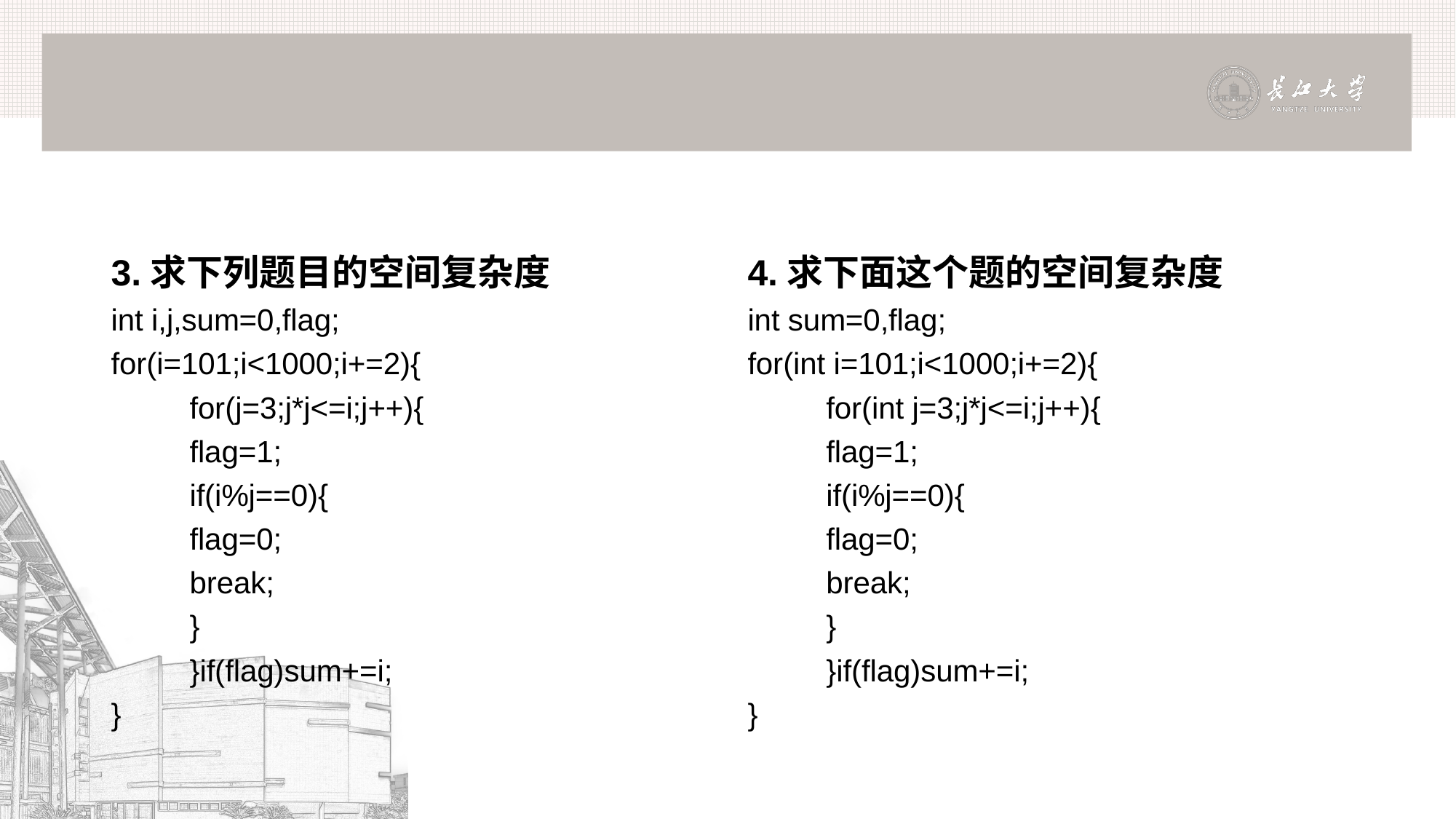

#
3.求下列题目的空间复杂度
4.求下面这个题的空间复杂度
int i,j,sum=0,flag;
for(i=101;i<1000;i+=2){
	for(j=3;j*j<=i;j++){
		flag=1;
		if(i%j==0){
			flag=0;
			break;
		}
	}if(flag)sum+=i;
}
int sum=0,flag;
for(int i=101;i<1000;i+=2){
	for(int j=3;j*j<=i;j++){
		flag=1;
		if(i%j==0){
			flag=0;
			break;
		}
	}if(flag)sum+=i;
}